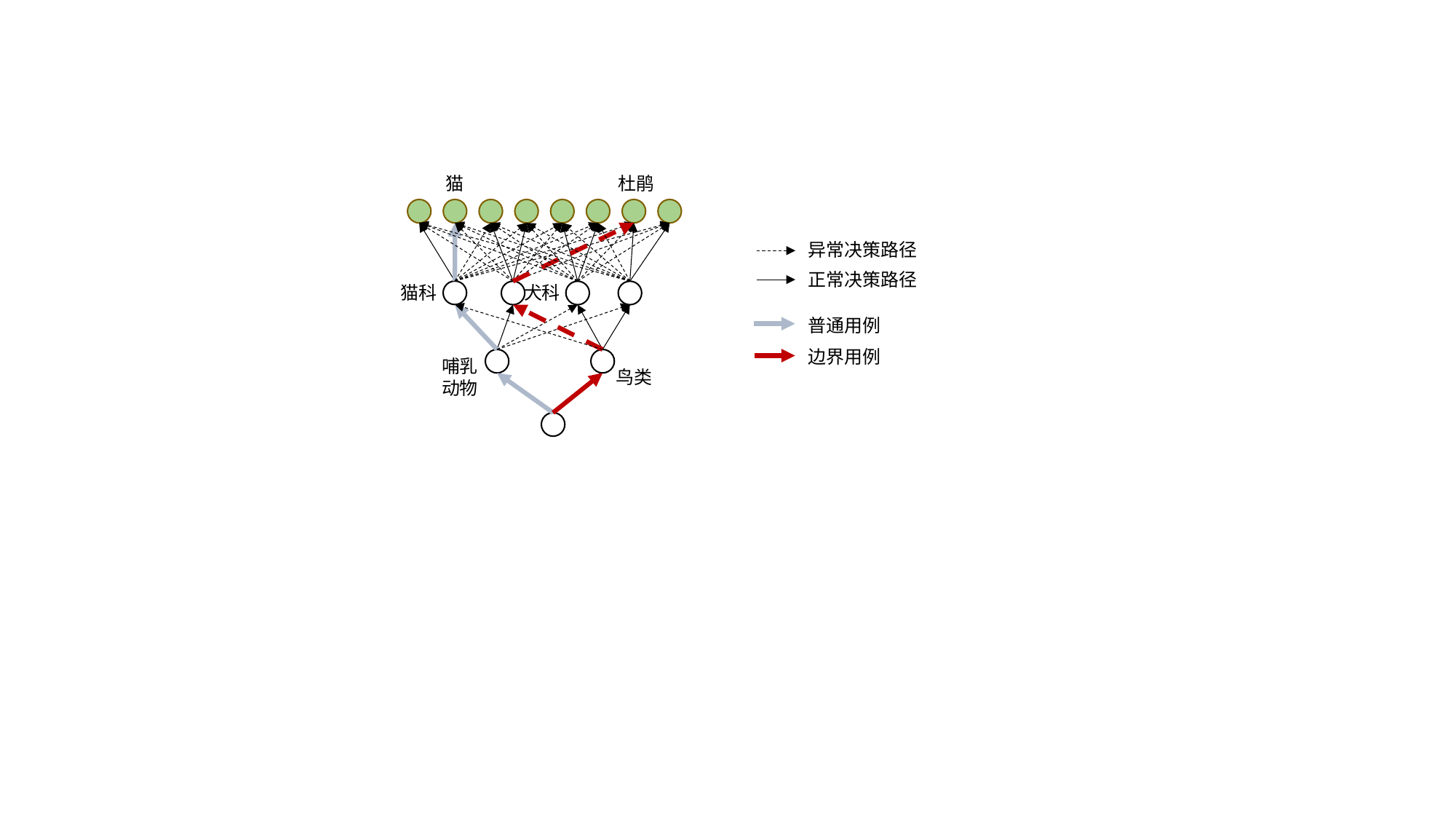

猫
杜鹃

异常决策路径
正常决策路径
猫科
犬科
普通用例
边界用例
哺乳
动物
鸟类